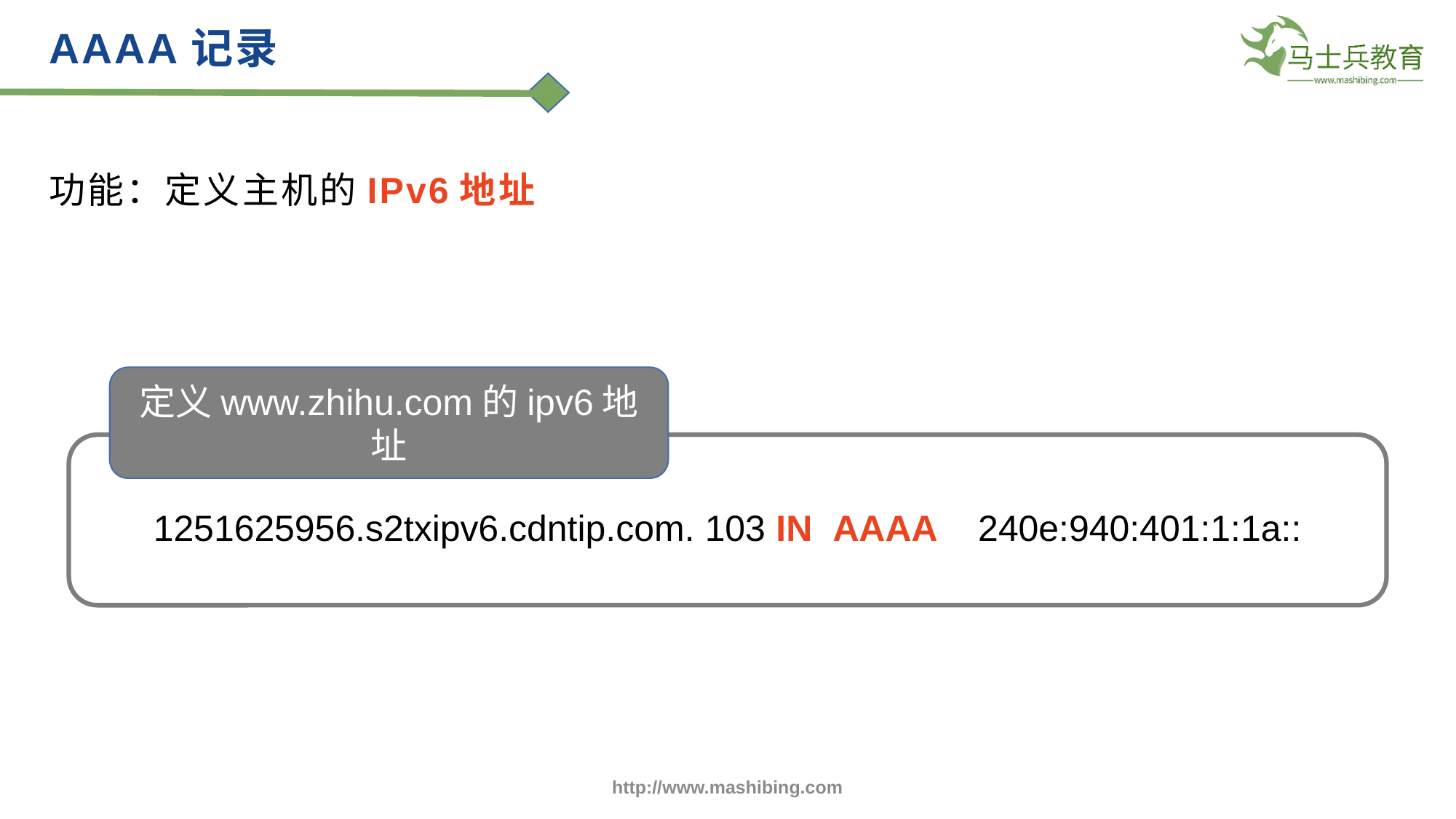

AAAA记录
功能：定义主机的IPv6地址
定义www.zhihu.com的ipv6地址

1251625956.s2txipv6.cdntip.com. 103 IN  AAAA    240e:940:401:1:1a::